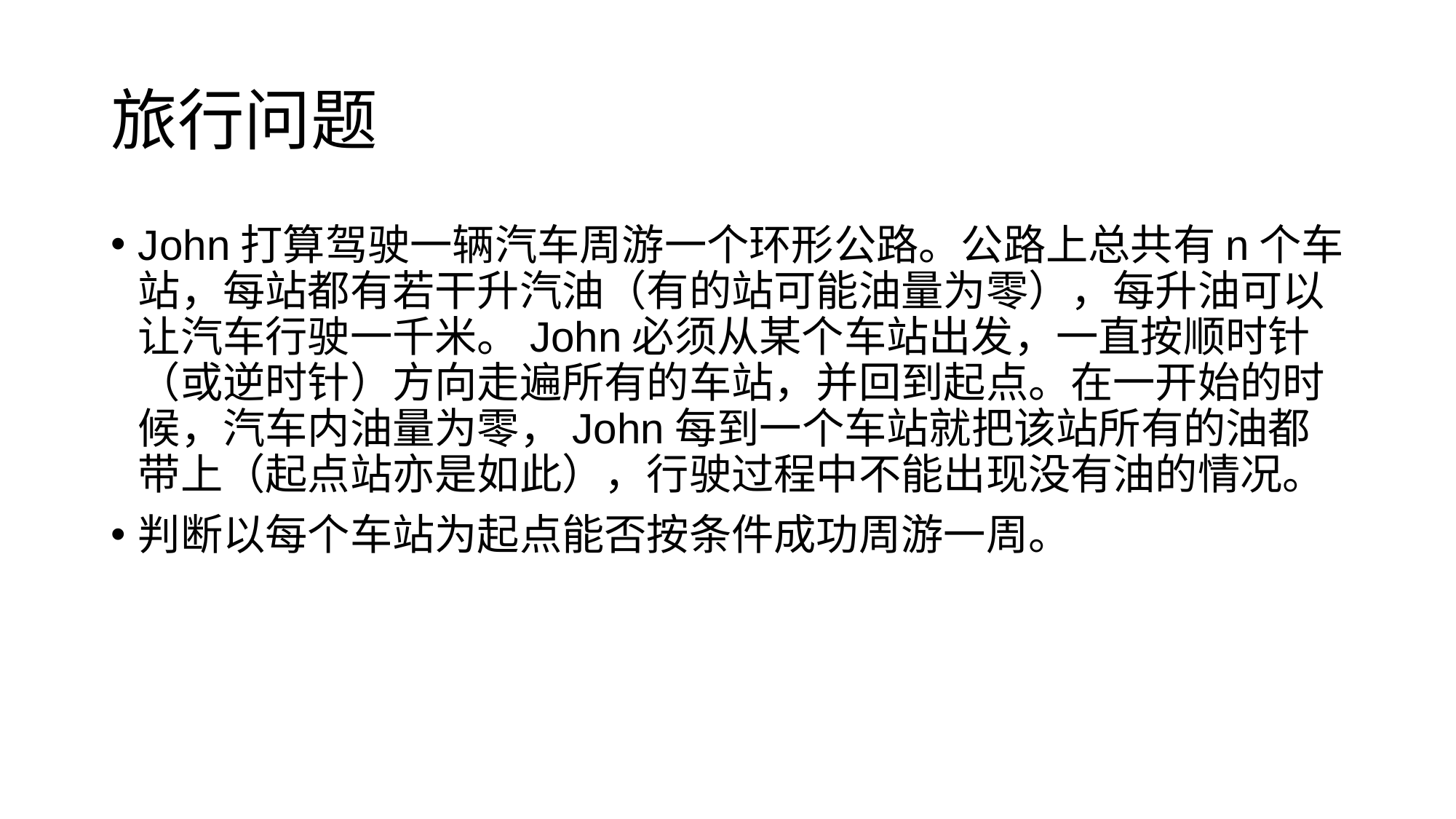

# 旅行问题
John打算驾驶一辆汽车周游一个环形公路。公路上总共有n个车站，每站都有若干升汽油（有的站可能油量为零），每升油可以让汽车行驶一千米。John必须从某个车站出发，一直按顺时针（或逆时针）方向走遍所有的车站，并回到起点。在一开始的时候，汽车内油量为零，John每到一个车站就把该站所有的油都带上（起点站亦是如此），行驶过程中不能出现没有油的情况。
判断以每个车站为起点能否按条件成功周游一周。